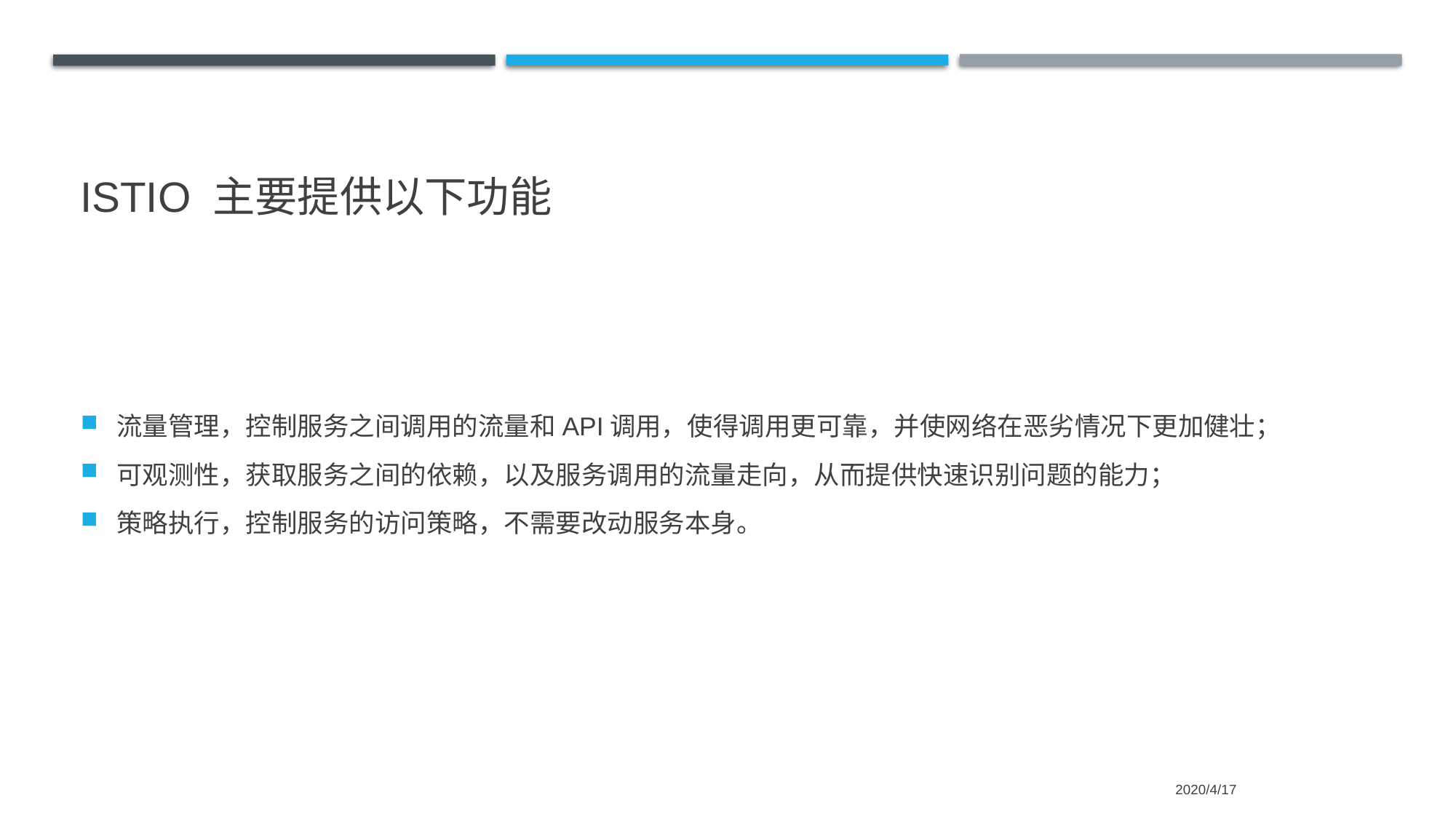

# Istio 主要提供以下功能
流量管理，控制服务之间调用的流量和API调用，使得调用更可靠，并使网络在恶劣情况下更加健壮；
可观测性，获取服务之间的依赖，以及服务调用的流量走向，从而提供快速识别问题的能力；
策略执行，控制服务的访问策略，不需要改动服务本身。

2020/4/17